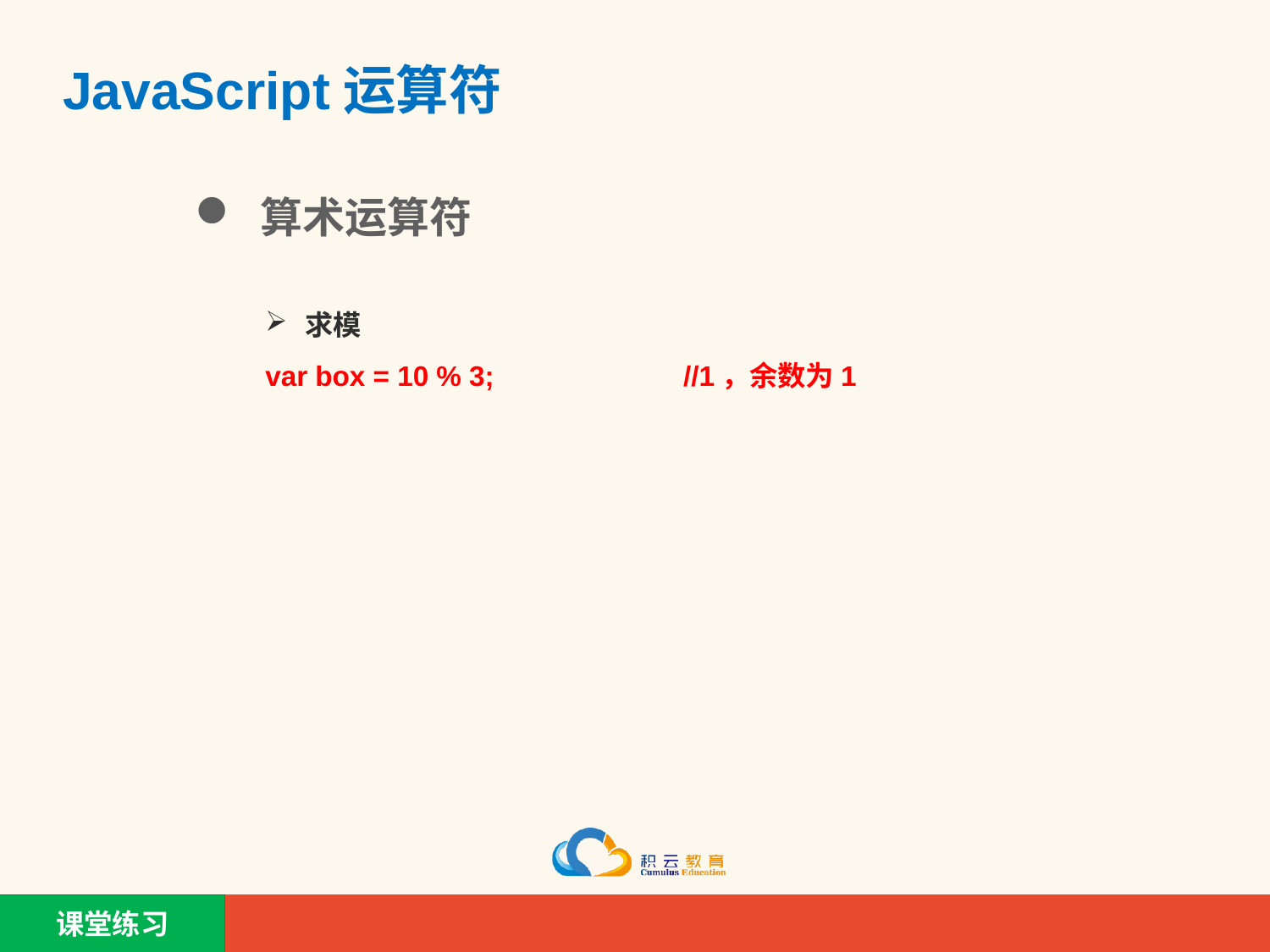

# JavaScript运算符
 算术运算符
求模
var box = 10 % 3;		//1，余数为1